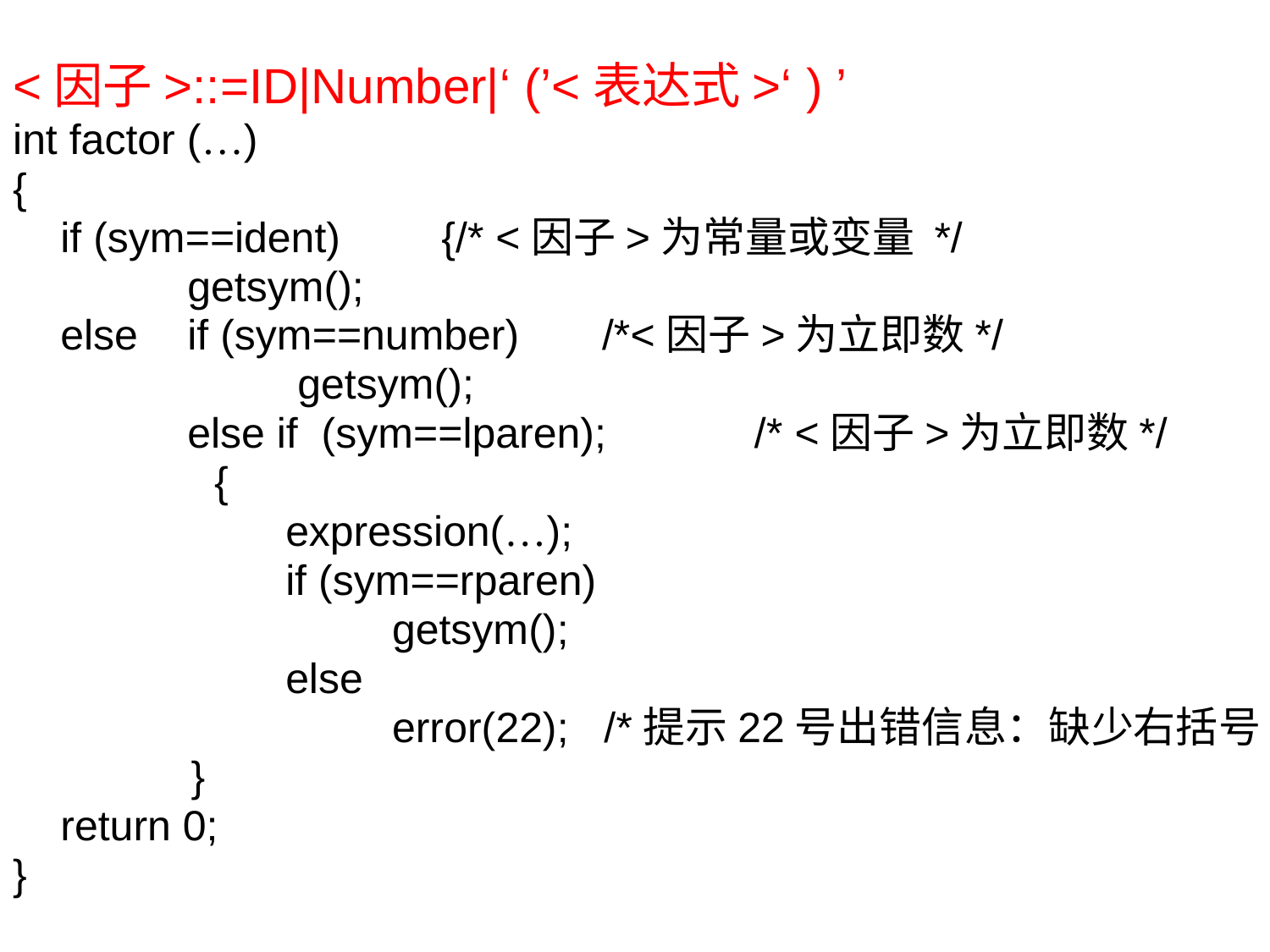

<因子>::=ID|Number|‘ (’<表达式>‘ ) ’
int factor (…)
{
	if (sym==ident) 	{/* <因子>为常量或变量 */
		getsym();
	else	if (sym==number)       /*<因子>为立即数*/
	                    getsym();
		else if  (sym==lparen);	     /* <因子>为立即数*/
                 {
                       expression(…);
                       if (sym==rparen)
                                getsym();
                       else
                                error(22);   /*提示22号出错信息：缺少右括号*/
	           }
	return 0;
}